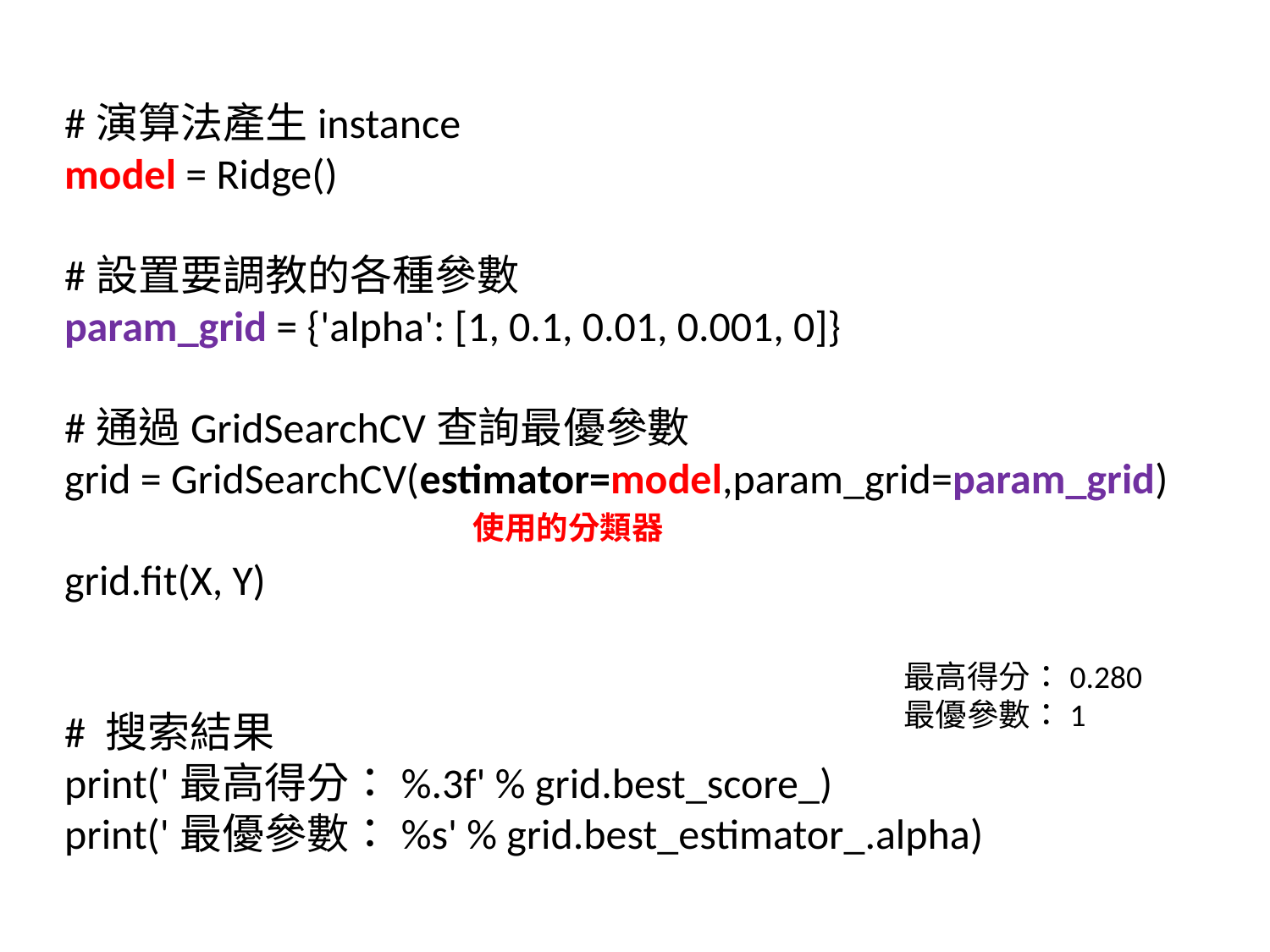

#演算法產生instance
model = Ridge()

#設置要調教的各種參數
param_grid = {'alpha': [1, 0.1, 0.01, 0.001, 0]}

#通過GridSearchCV查詢最優參數
grid = GridSearchCV(estimator=model,param_grid=param_grid)

grid.fit(X, Y)

# 搜索結果
print('最高得分：%.3f' % grid.best_score_)
print('最優參數：%s' % grid.best_estimator_.alpha)
使用的分類器
最高得分：0.280
最優參數：1